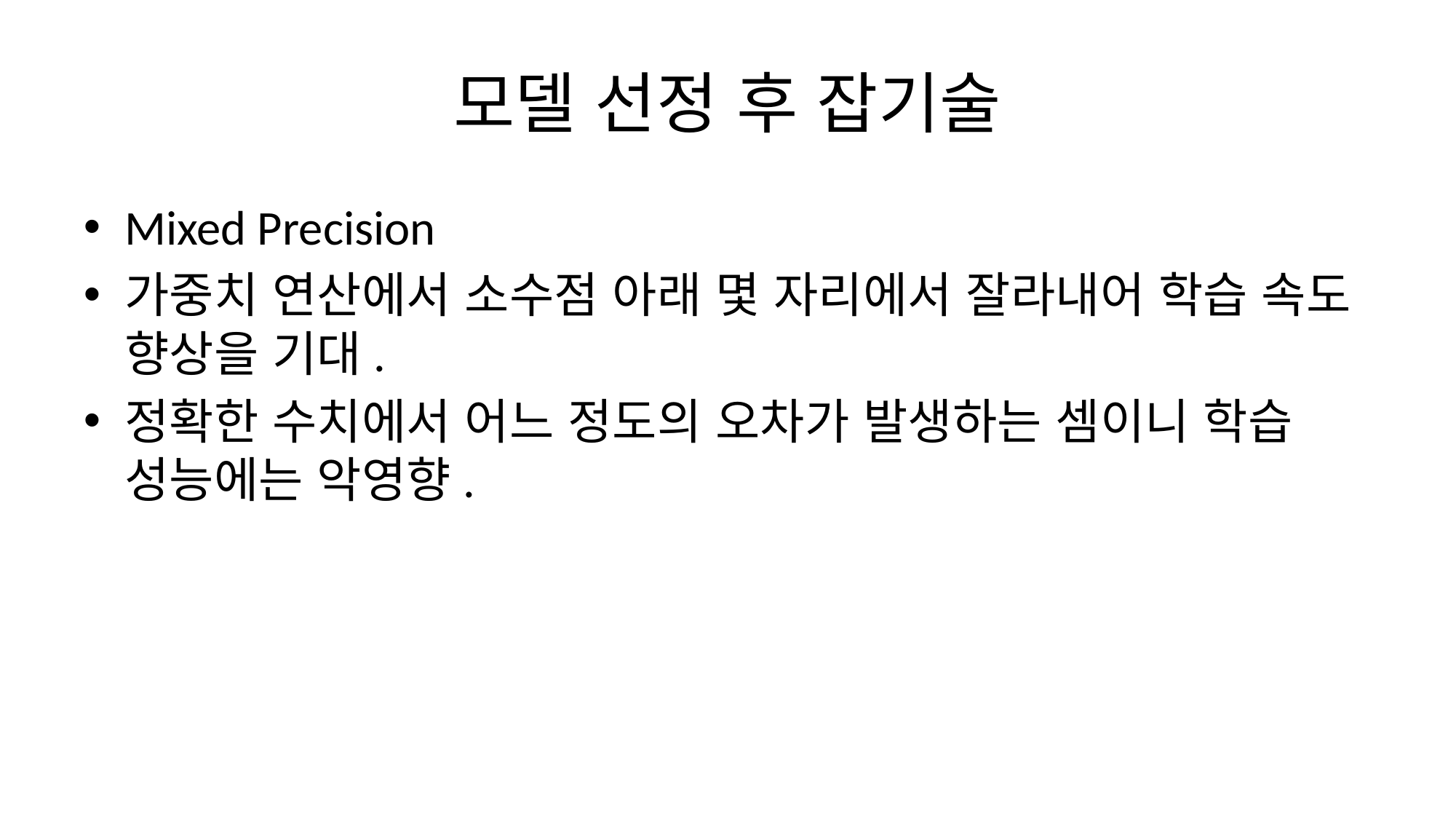

# 모델 선정 후 잡기술
Mixed Precision
가중치 연산에서 소수점 아래 몇 자리에서 잘라내어 학습 속도 향상을 기대.
정확한 수치에서 어느 정도의 오차가 발생하는 셈이니 학습 성능에는 악영향.